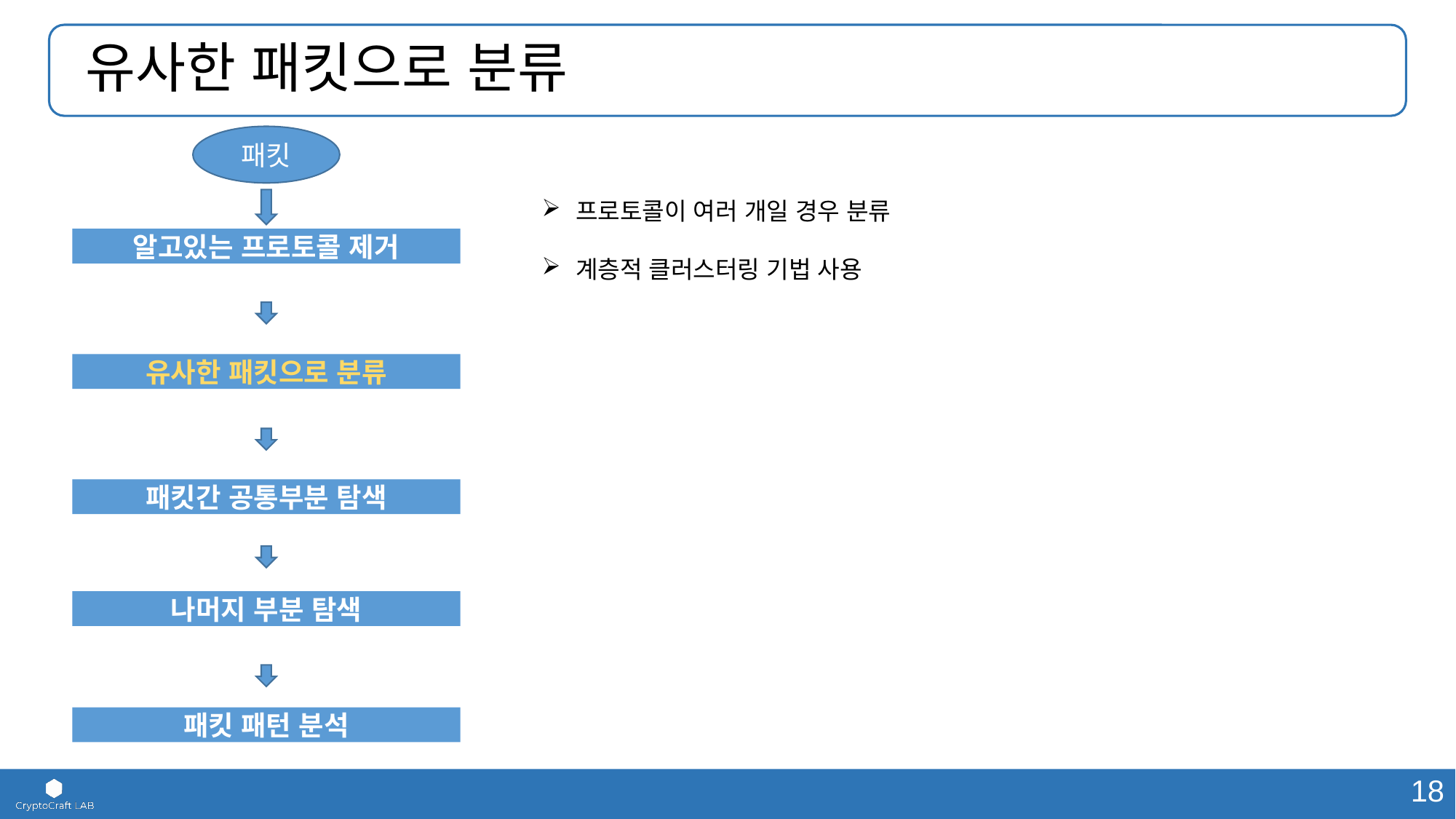

# 유사한 패킷으로 분류
패킷

프로토콜이 여러 개일 경우 분류

계층적 클러스터링 기법 사용

알고있는 프로토콜 제거

유사한 패킷으로 분류

패킷간 공통부분 탐색

나머지 부분 탐색

패킷 패턴 분석